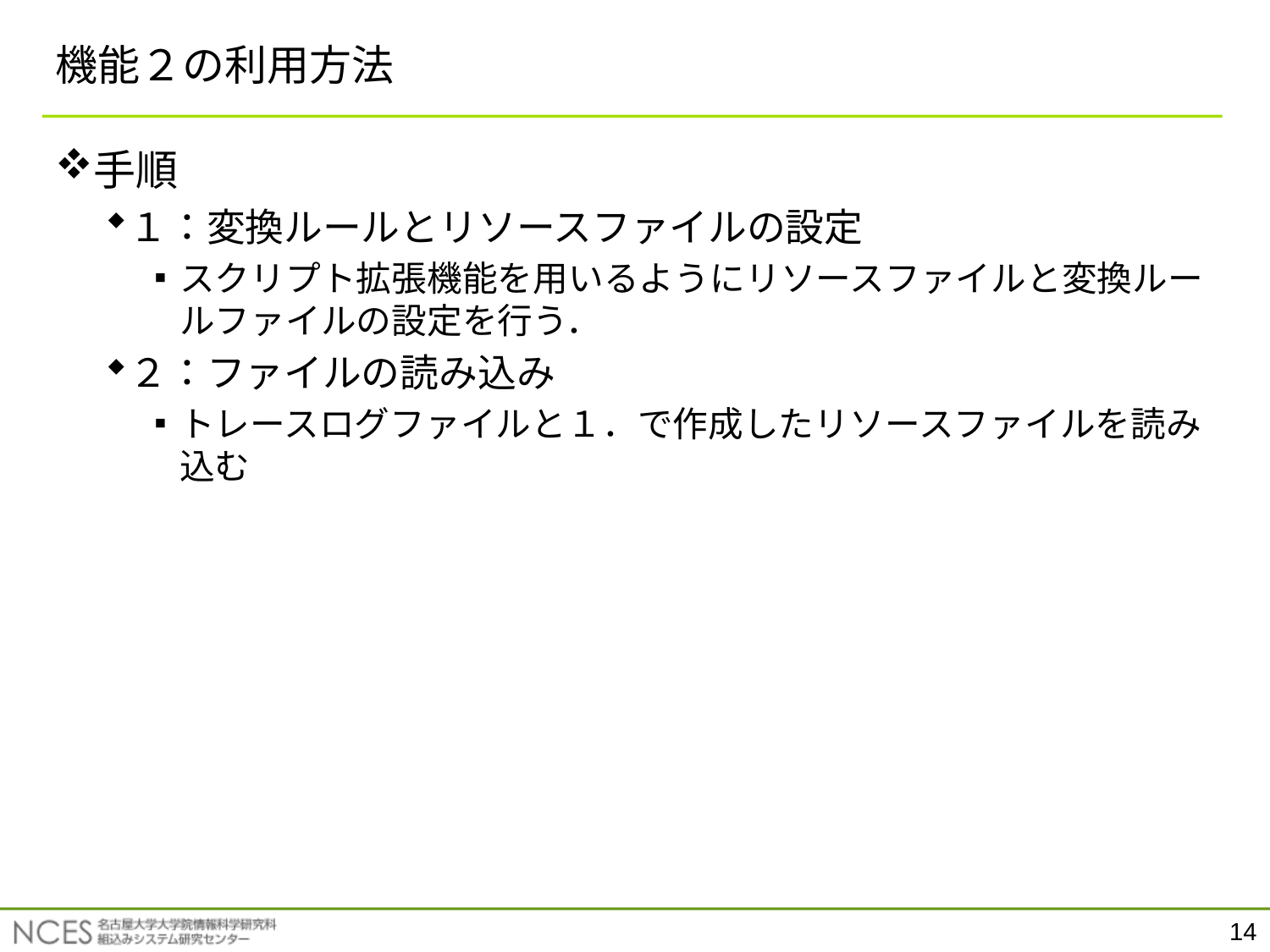

# 機能２の利用方法
手順
１：変換ルールとリソースファイルの設定
スクリプト拡張機能を用いるようにリソースファイルと変換ルールファイルの設定を行う．
２：ファイルの読み込み
トレースログファイルと１．で作成したリソースファイルを読み込む
14